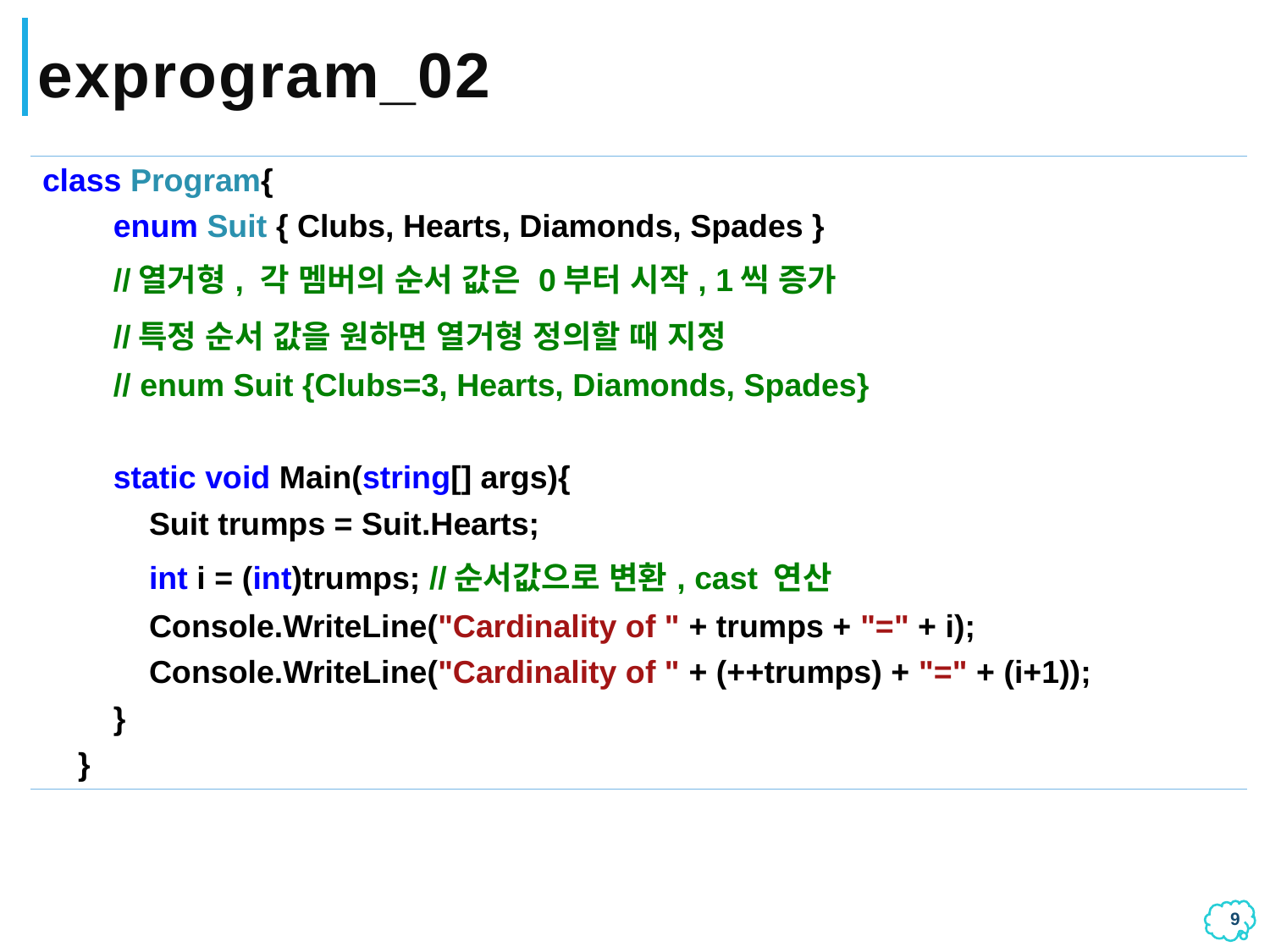

# exprogram_02
| class Program{ enum Suit { Clubs, Hearts, Diamonds, Spades } //열거형, 각 멤버의 순서 값은 0부터 시작, 1씩 증가 //특정 순서 값을 원하면 열거형 정의할 때 지정 // enum Suit {Clubs=3, Hearts, Diamonds, Spades} static void Main(string[] args){ Suit trumps = Suit.Hearts; int i = (int)trumps; //순서값으로 변환, cast 연산 Console.WriteLine("Cardinality of " + trumps + "=" + i); Console.WriteLine("Cardinality of " + (++trumps) + "=" + (i+1)); } } |
| --- |

9